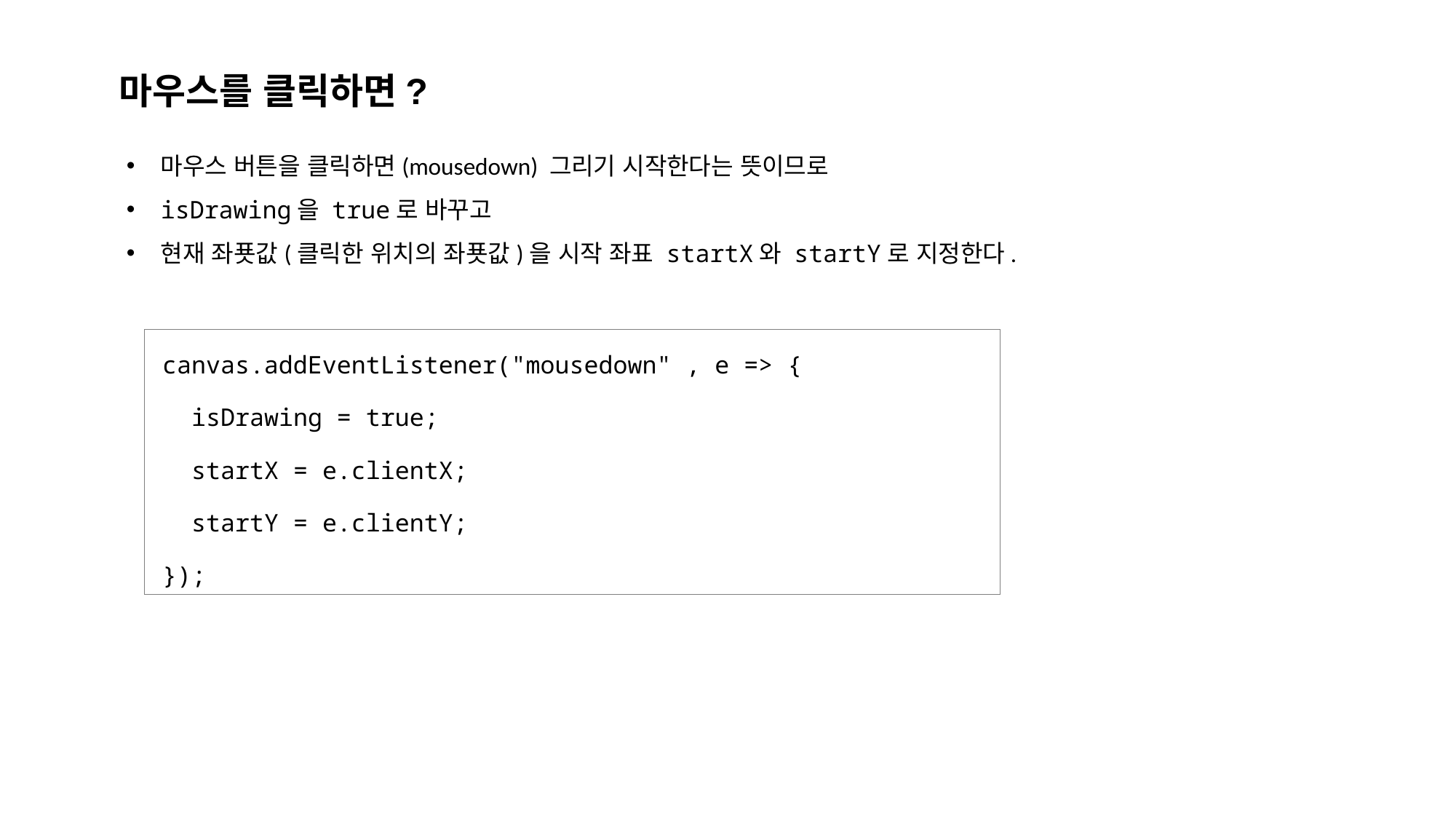

마우스를 클릭하면?
마우스 버튼을 클릭하면(mousedown) 그리기 시작한다는 뜻이므로
isDrawing을 true로 바꾸고
현재 좌푯값(클릭한 위치의 좌푯값)을 시작 좌표 startX와 startY로 지정한다.
canvas.addEventListener("mousedown" , e => {
  isDrawing = true;
  startX = e.clientX;
  startY = e.clientY;
});